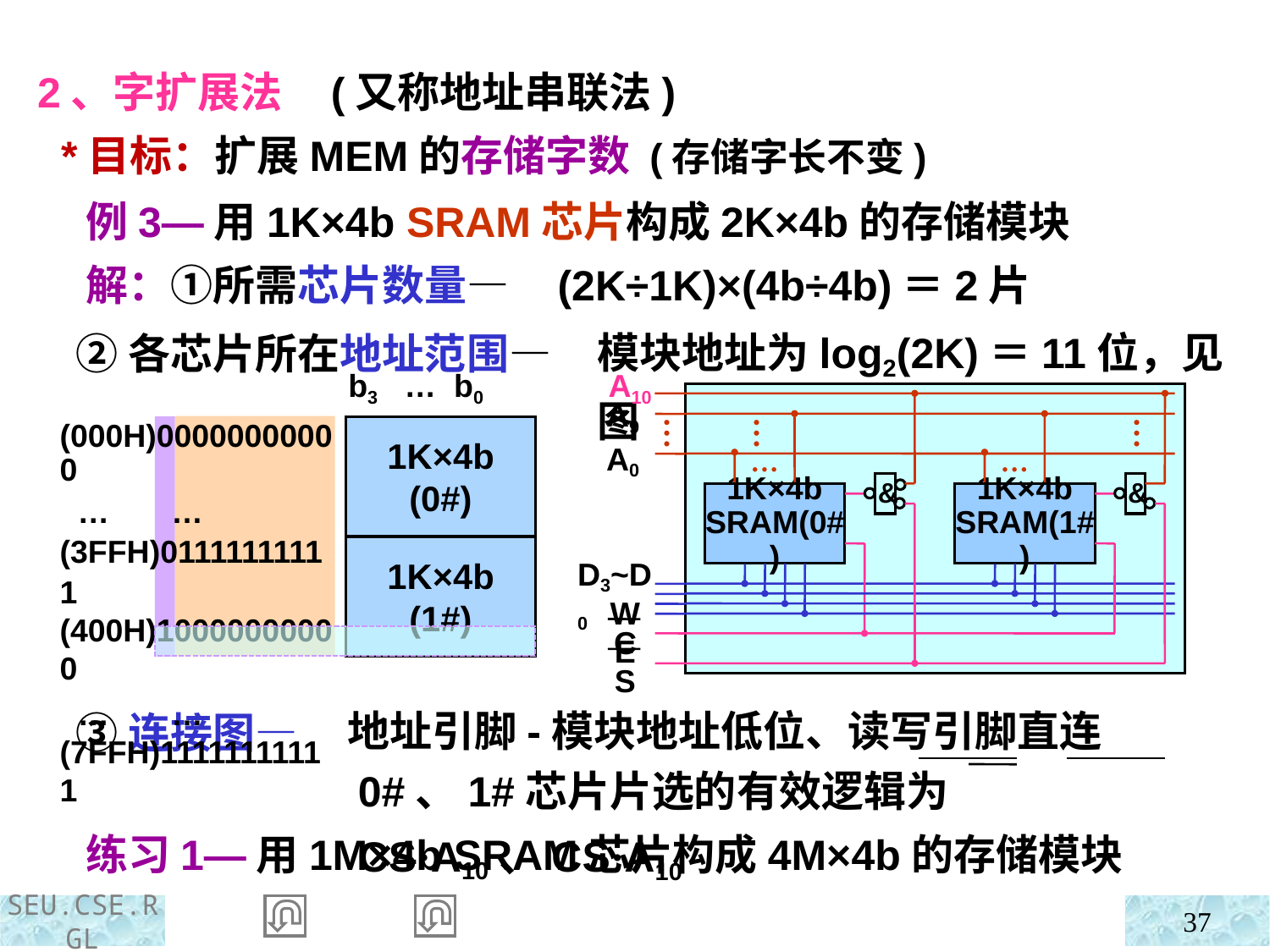

2、字扩展法    (又称地址串联法)
  *目标：扩展MEM的存储字数 (存储字长不变)
    例3—用1K×4b SRAM芯片构成2K×4b的存储模块
(2K÷1K)×(4b÷4b)＝2片
    解：①所需芯片数量—
    ②各芯片所在地址范围—

    ③连接图—
模块地址为log2(2K)＝11位，见图
A10

A9
A0
…

1K×4b
SRAM(0#)
1K×4b
SRAM(1#)
D3~D0

WE

CS

b3   …  b0
1K×4b
(0#)
1K×4b
(1#)

&

&

…

…

…

…

(000H)00000000000
  …       …
(3FFH)01111111111
(400H)10000000000
  …       …
(7FFH)11111111111

地址引脚-模块地址低位、读写引脚直连
0#、1#芯片片选的有效逻辑为CS·A10、CS·A10
    练习1—用1M×4b SRAM芯片构成4M×4b的存储模块

37